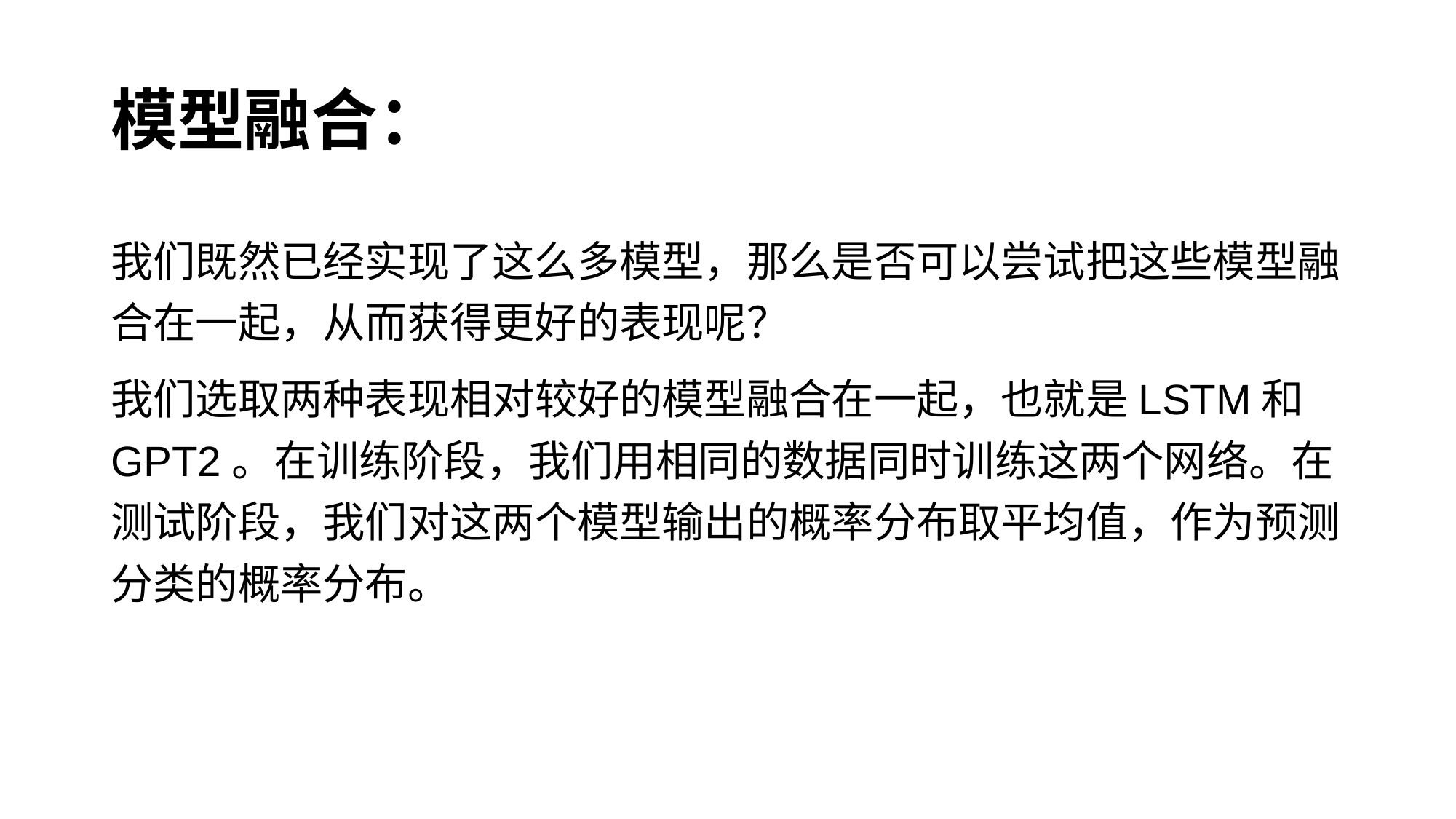

# 模型融合：
我们既然已经实现了这么多模型，那么是否可以尝试把这些模型融合在一起，从而获得更好的表现呢？
我们选取两种表现相对较好的模型融合在一起，也就是LSTM和GPT2。在训练阶段，我们用相同的数据同时训练这两个网络。在测试阶段，我们对这两个模型输出的概率分布取平均值，作为预测分类的概率分布。